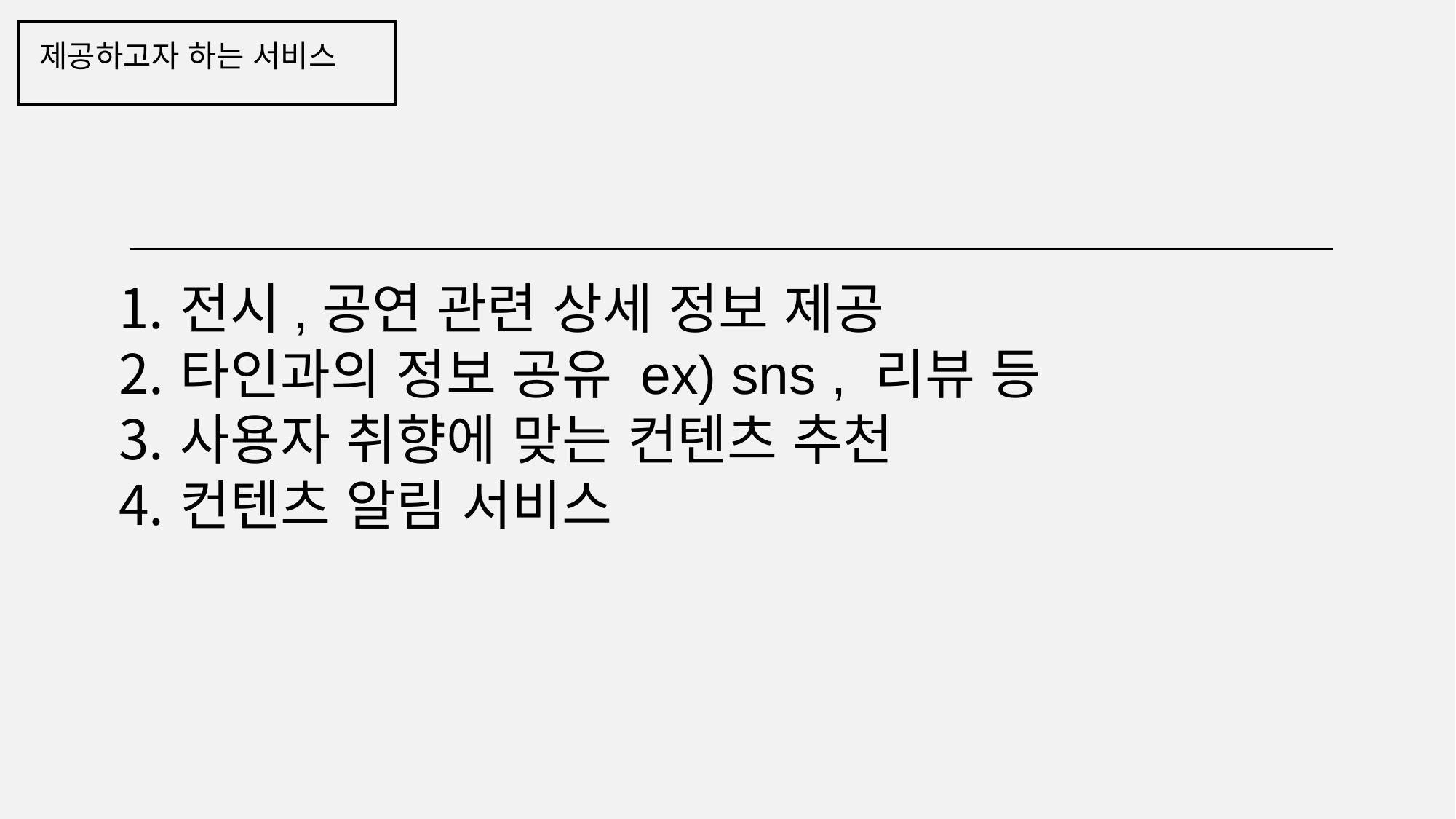

제공하고자 하는 서비스
전시,공연 관련 상세 정보 제공
타인과의 정보 공유 ex) sns , 리뷰 등
사용자 취향에 맞는 컨텐츠 추천
컨텐츠 알림 서비스